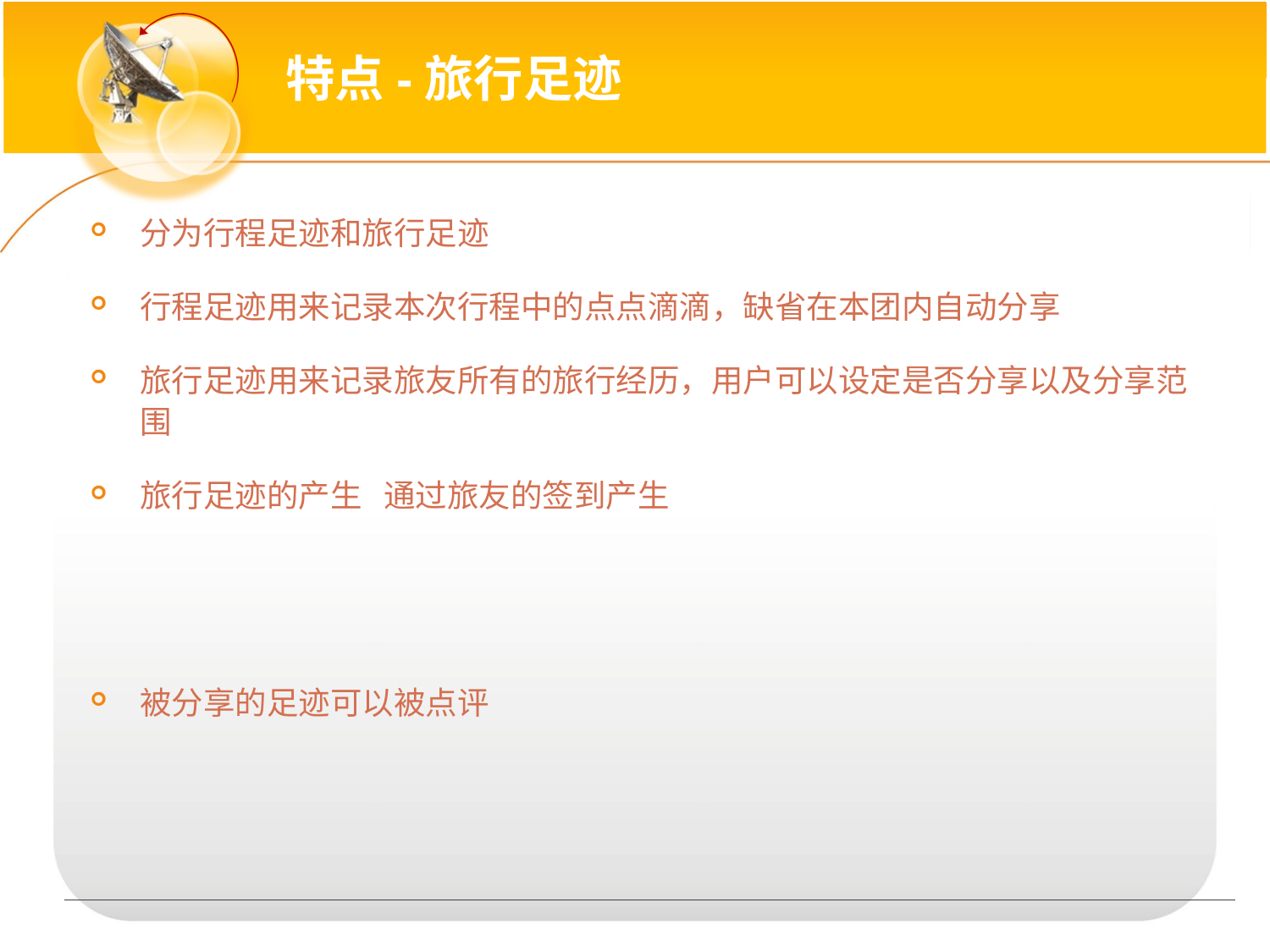

# 特点-旅行足迹
分为行程足迹和旅行足迹
行程足迹用来记录本次行程中的点点滴滴，缺省在本团内自动分享
旅行足迹用来记录旅友所有的旅行经历，用户可以设定是否分享以及分享范围
旅行足迹的产生   通过旅友的签到产生

被分享的足迹可以被点评